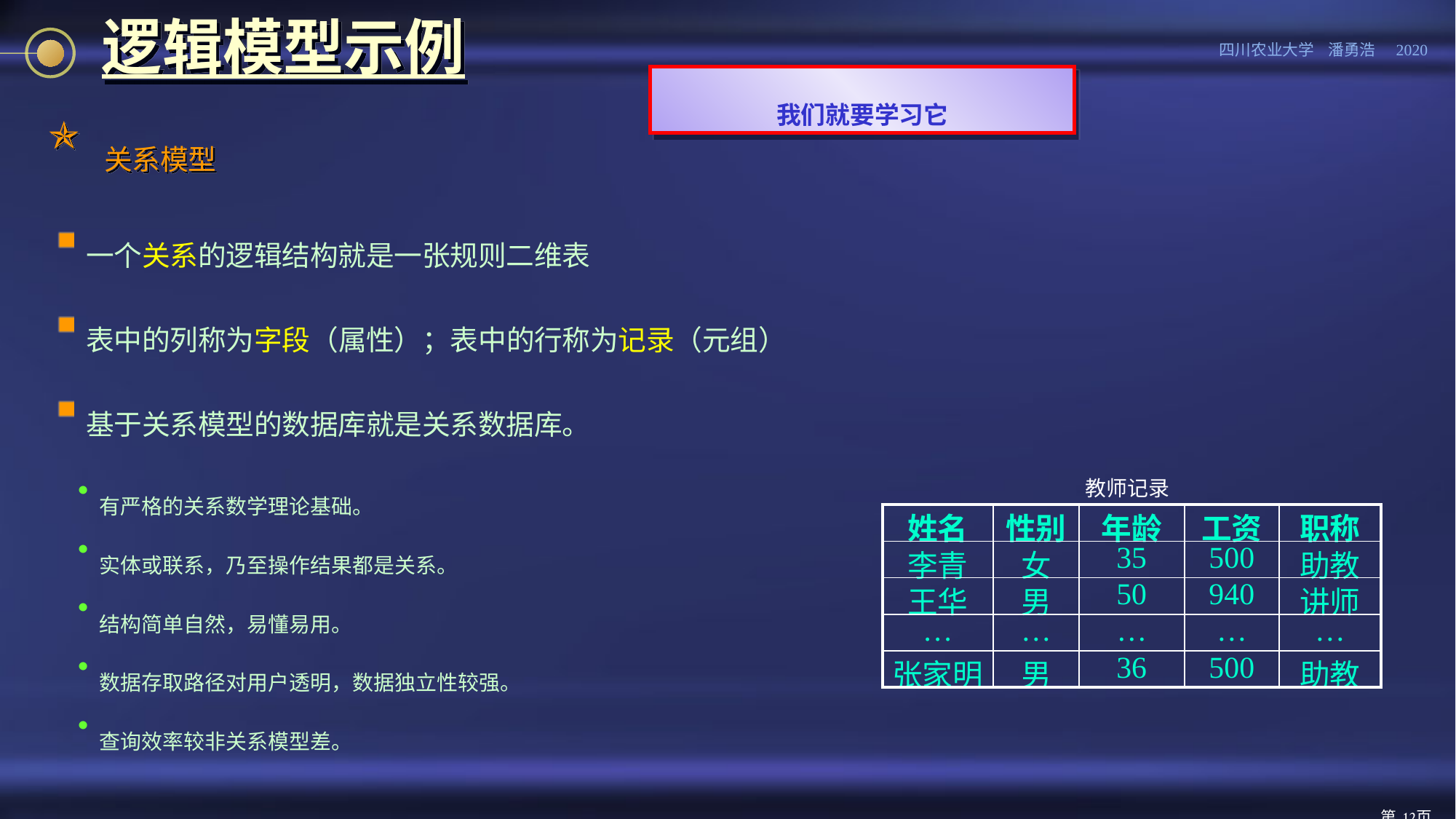

# 逻辑模型示例
我们就要学习它
 关系模型
一个关系的逻辑结构就是一张规则二维表
表中的列称为字段（属性）；表中的行称为记录（元组）
基于关系模型的数据库就是关系数据库。
教师记录
有严格的关系数学理论基础。
实体或联系，乃至操作结果都是关系。
结构简单自然，易懂易用。
数据存取路径对用户透明，数据独立性较强。
查询效率较非关系模型差。
| 姓名 | 性别 | 年龄 | 工资 | 职称 |
| --- | --- | --- | --- | --- |
| 李青 | 女 | 35 | 500 | 助教 |
| 王华 | 男 | 50 | 940 | 讲师 |
| … | … | … | … | … |
| 张家明 | 男 | 36 | 500 | 助教 |